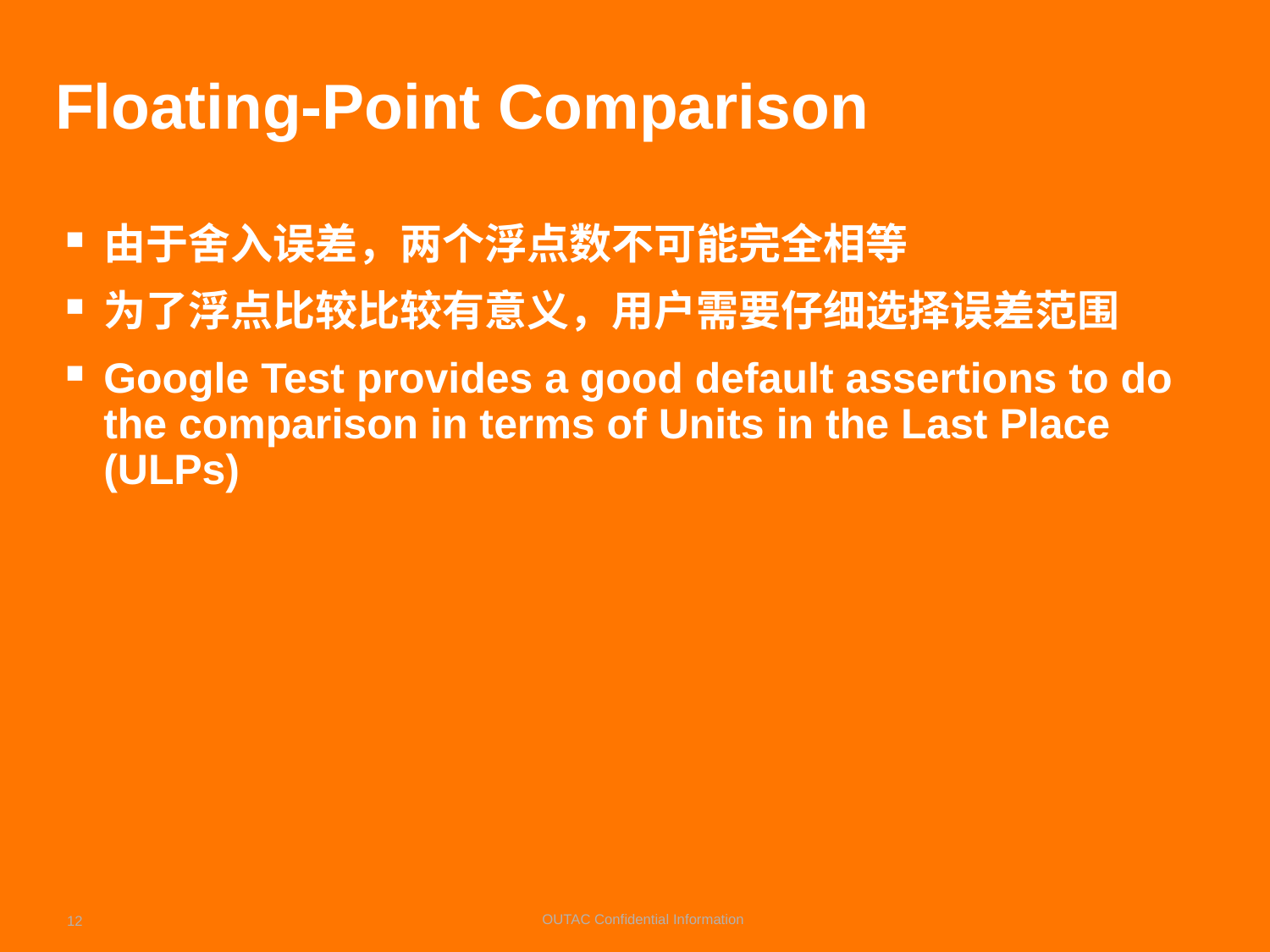

# Floating-Point Comparison
由于舍入误差，两个浮点数不可能完全相等
为了浮点比较比较有意义，用户需要仔细选择误差范围
Google Test provides a good default assertions to do the comparison in terms of Units in the Last Place (ULPs)
12